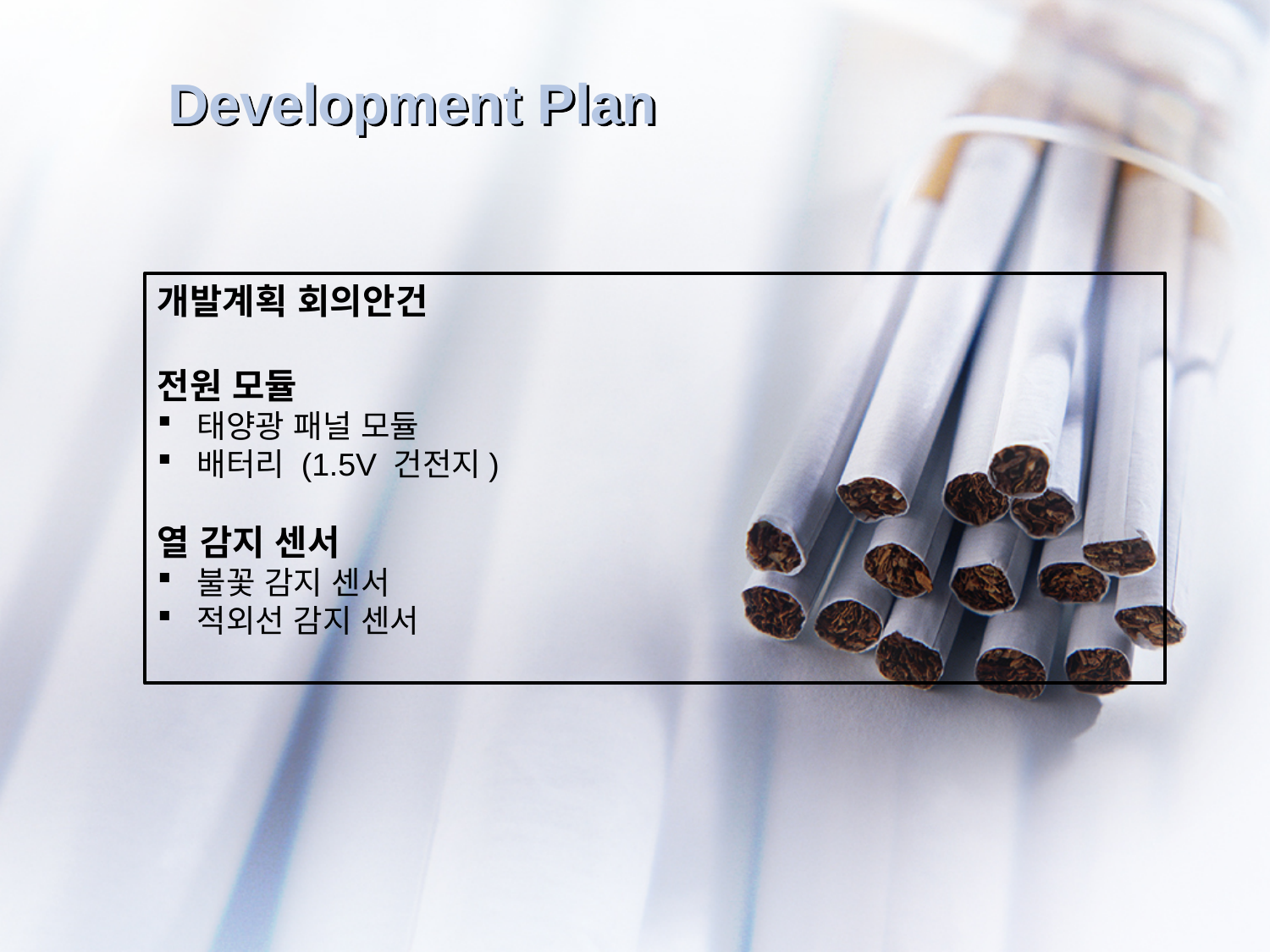

Development Plan
개발계획 회의안건

전원 모듈
태양광 패널 모듈
배터리 (1.5V 건전지)

열 감지 센서
불꽃 감지 센서
적외선 감지 센서